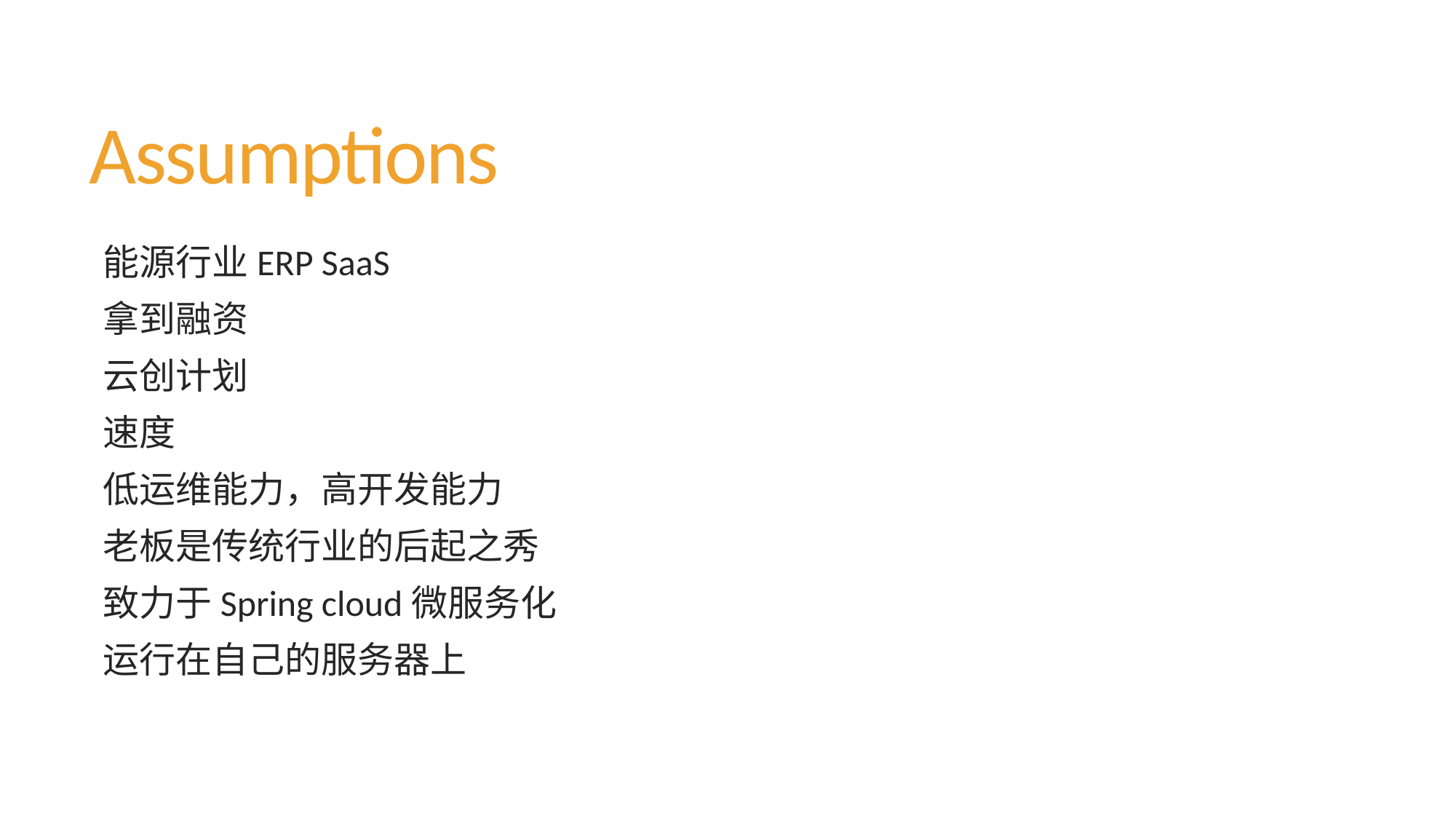

# Assumptions
能源行业ERP SaaS
拿到融资
云创计划
速度
低运维能力，高开发能力
老板是传统行业的后起之秀
致力于Spring cloud微服务化
运行在自己的服务器上